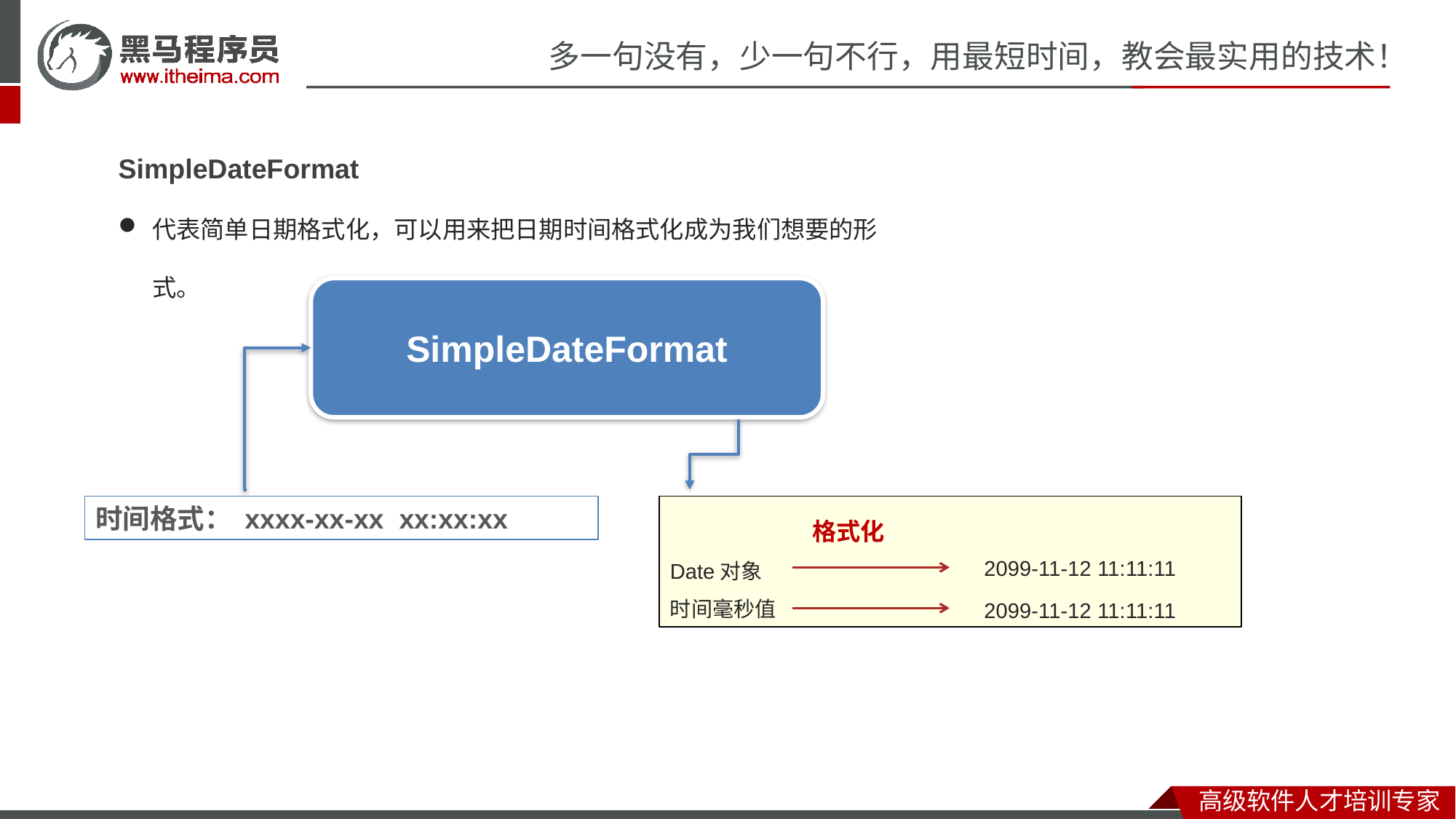

SimpleDateFormat
代表简单日期格式化，可以用来把日期时间格式化成为我们想要的形式。
SimpleDateFormat
时间格式： xxxx-xx-xx  xx:xx:xx
                         格式化
Date对象
时间毫秒值
2099-11-12 11:11:11
2099-11-12 11:11:11